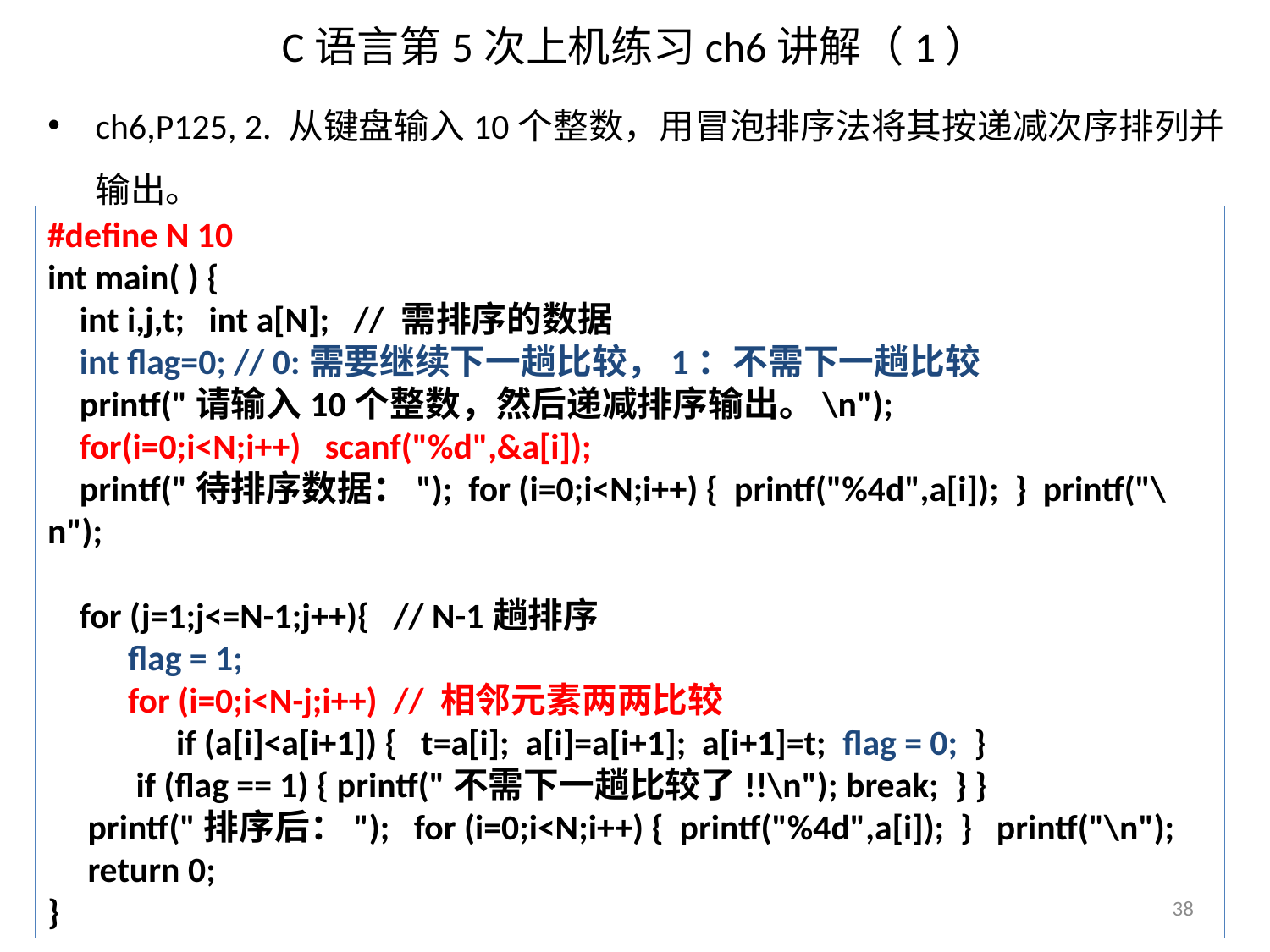

# C语言第5次上机练习ch6讲解（1）
ch6,P125, 2. 从键盘输入10个整数，用冒泡排序法将其按递减次序排列并输出。
#define N 10
int main( ) {
    int i,j,t;   int a[N];   // 需排序的数据
    int flag=0; // 0:需要继续下一趟比较，1：不需下一趟比较
    printf("请输入10个整数，然后递减排序输出。\n");
    for(i=0;i<N;i++)   scanf("%d",&a[i]);
    printf("待排序数据：");  for (i=0;i<N;i++) {  printf("%4d",a[i]);  }  printf("\n");

    for (j=1;j<=N-1;j++){   // N-1趟排序
          flag = 1;
          for (i=0;i<N-j;i++)  // 相邻元素两两比较
                if (a[i]<a[i+1]) {   t=a[i];  a[i]=a[i+1];  a[i+1]=t;  flag = 0;  }
           if (flag == 1) { printf("不需下一趟比较了!!\n"); break;  } }
     printf("排序后：");   for (i=0;i<N;i++) {  printf("%4d",a[i]);  }   printf("\n");
     return 0;
}
38